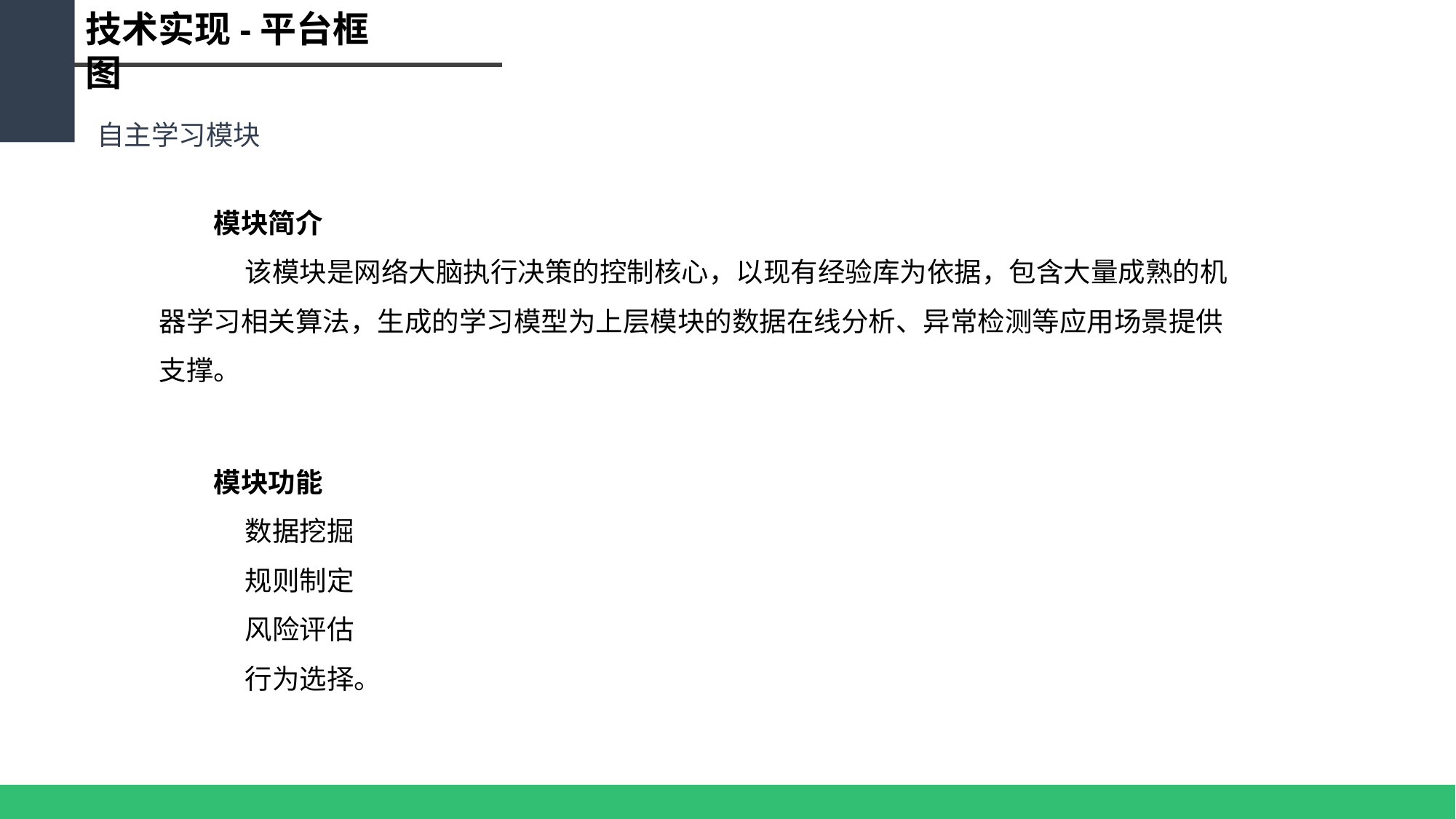

技术实现-平台框图
自主学习模块
模块简介
    该模块是网络大脑执行决策的控制核心，以现有经验库为依据，包含大量成熟的机器学习相关算法，生成的学习模型为上层模块的数据在线分析、异常检测等应用场景提供支撑。
模块功能
    数据挖掘
    规则制定
    风险评估
    行为选择。